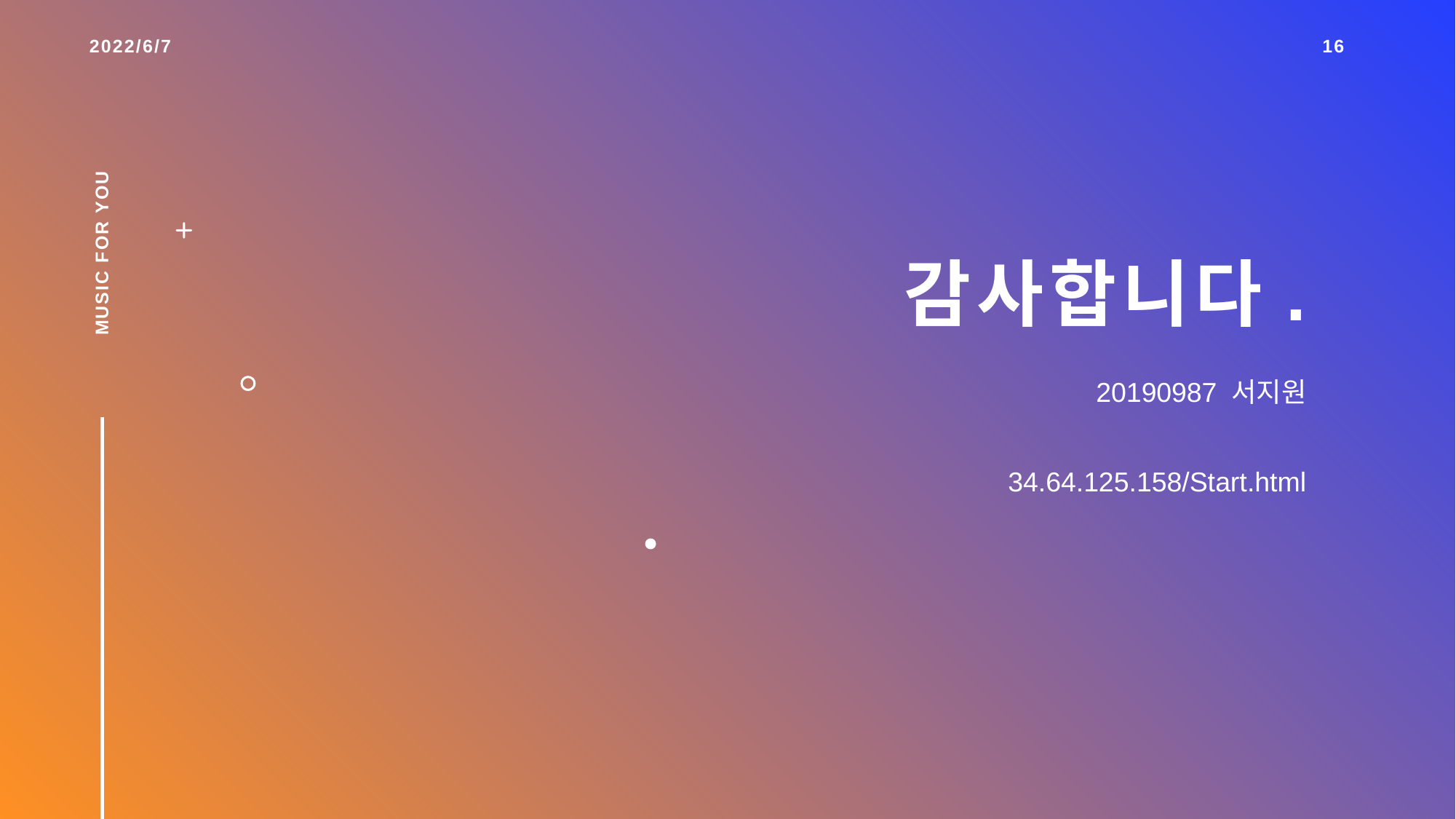

2022/6/7
16
# 감사합니다.
Music for you
20190987 서지원

34.64.125.158/Start.html